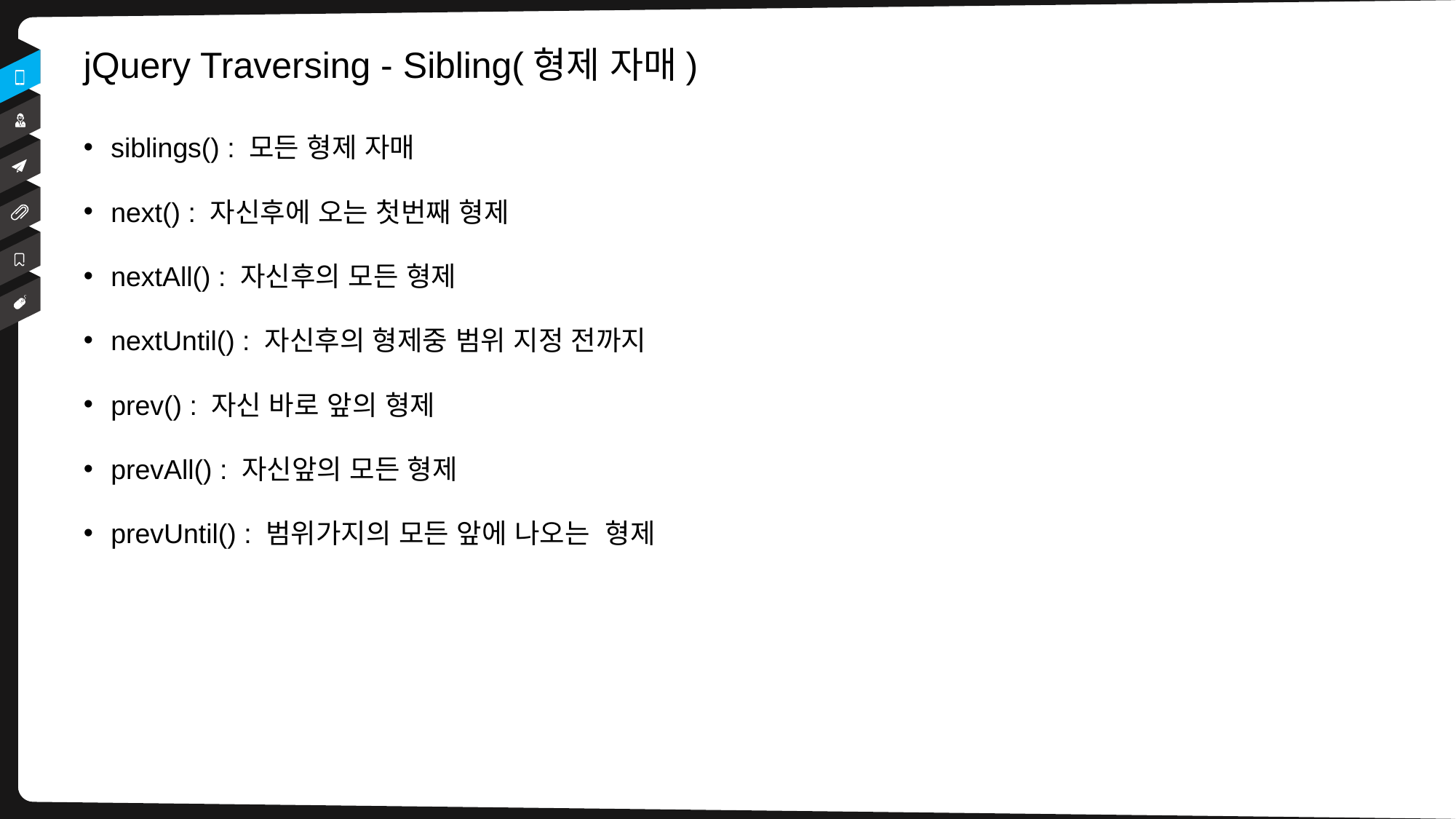

# jQuery Traversing - Sibling(형제 자매)
siblings() : 모든 형제 자매
next() : 자신후에 오는 첫번째 형제
nextAll() : 자신후의 모든 형제
nextUntil() : 자신후의 형제중 범위 지정 전까지
prev() : 자신 바로 앞의 형제
prevAll() : 자신앞의 모든 형제
prevUntil() : 범위가지의 모든 앞에 나오는  형제